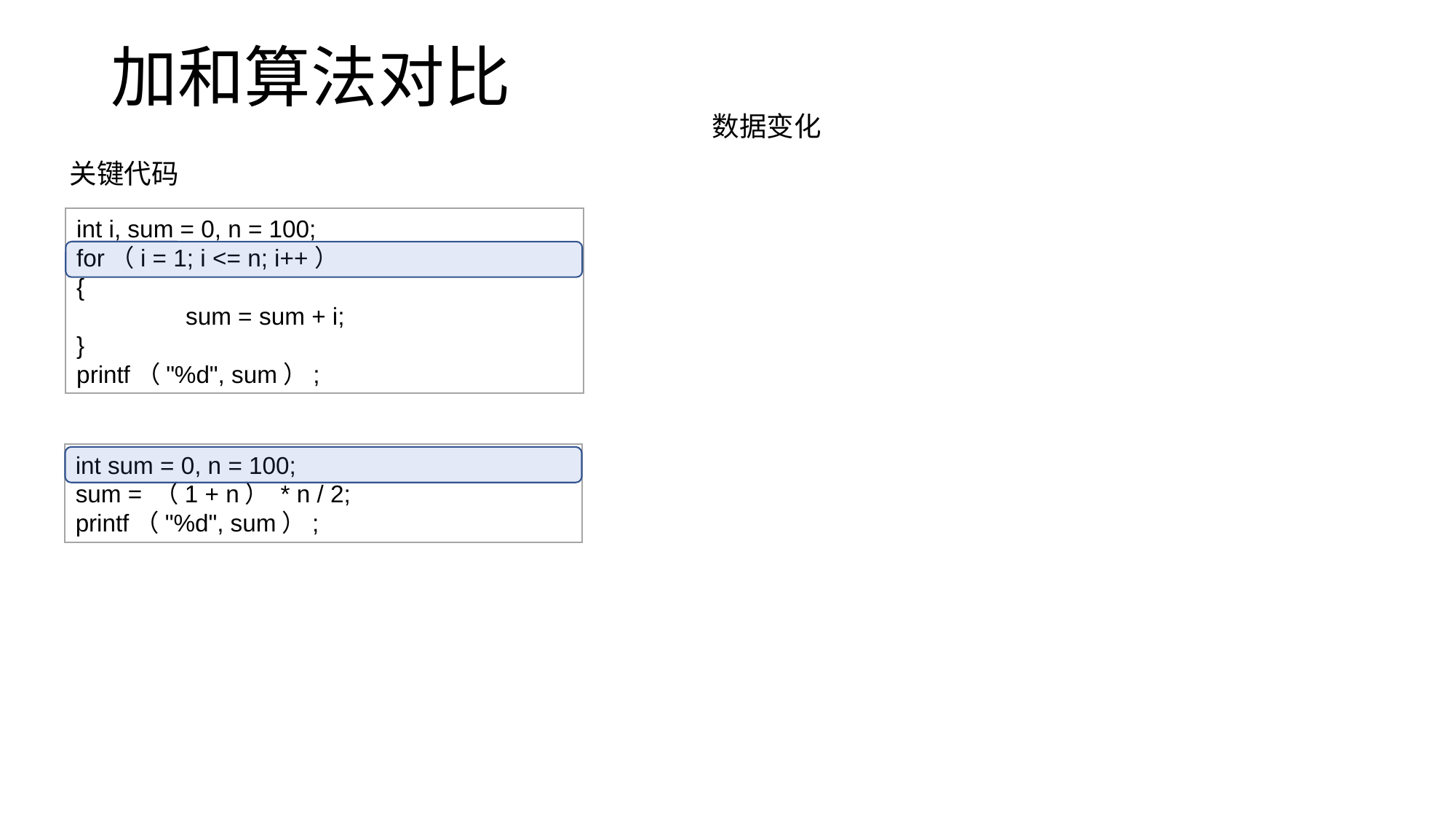

# 加和算法对比
数据变化
关键代码
int i, sum = 0, n = 100;
for（i = 1; i <= n; i++）
{
	sum = sum + i;
}
printf（"%d", sum）;

int sum = 0, n = 100;
sum = （1 + n） * n / 2;
printf（"%d", sum）;